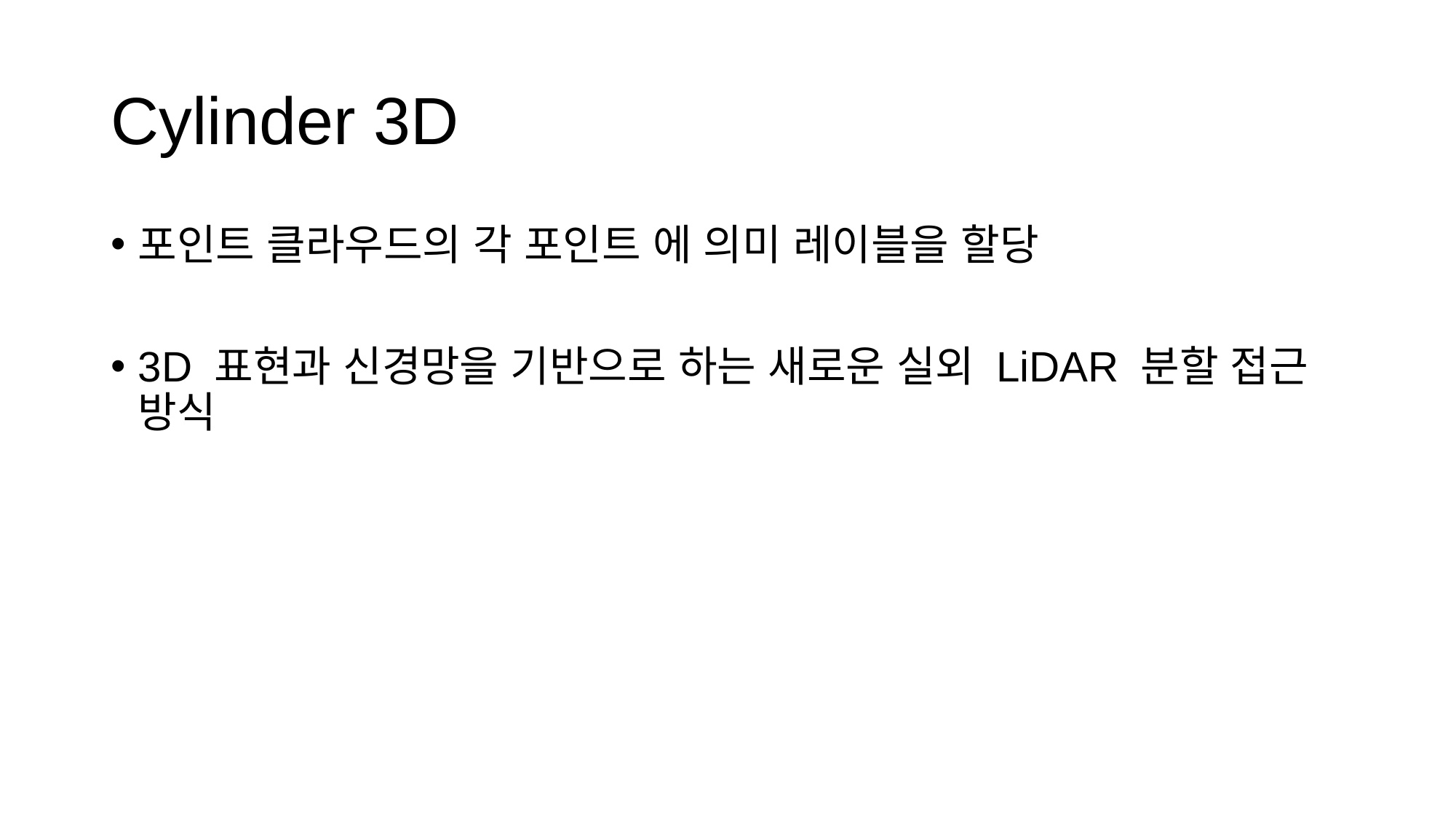

# Cylinder 3D
포인트 클라우드의 각 포인트 에 의미 레이블을 할당

3D 표현과 신경망을 기반으로 하는 새로운 실외 LiDAR 분할 접근 방식